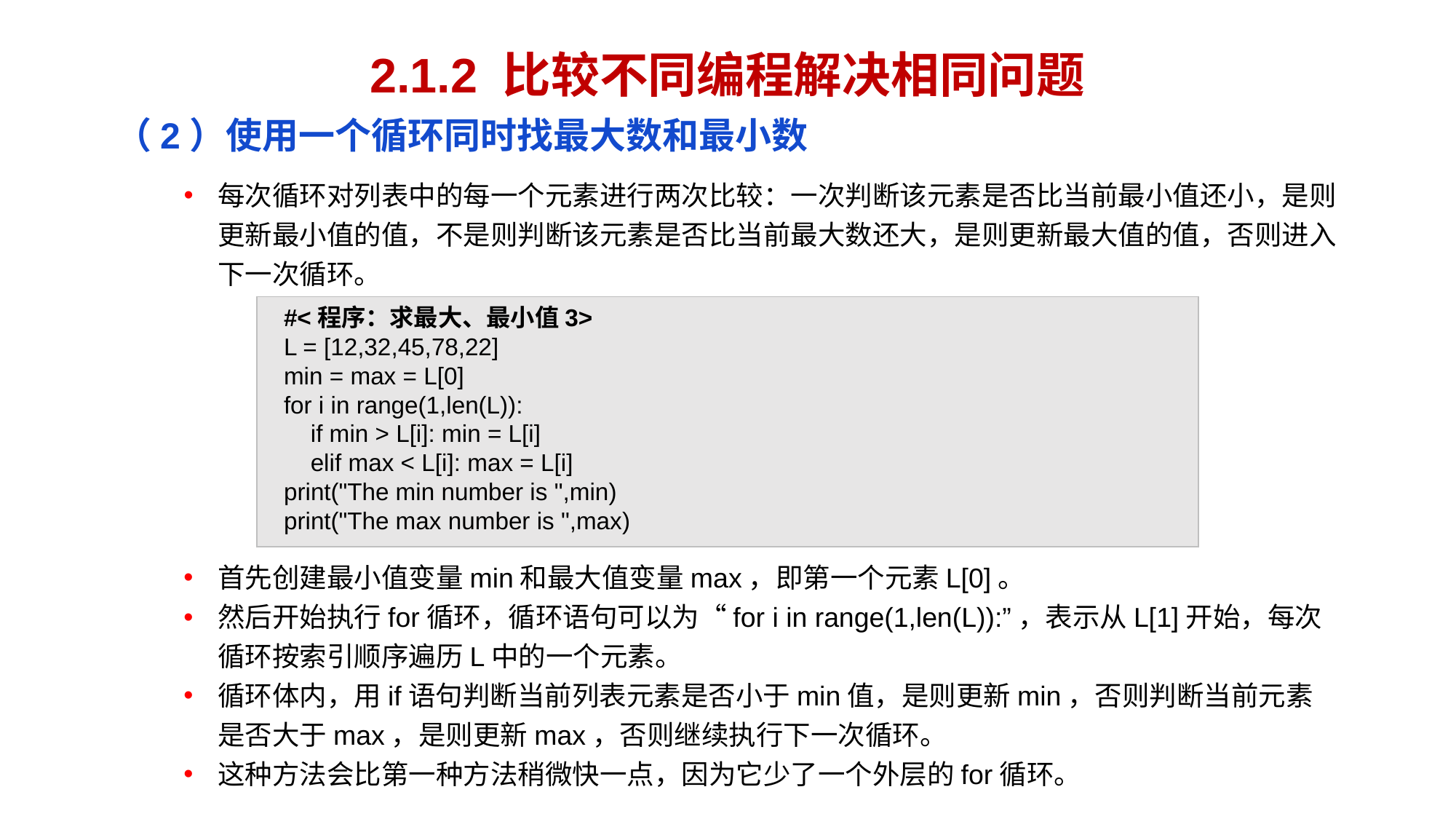

# 2.1.2 比较不同编程解决相同问题
（2）使用一个循环同时找最大数和最小数
每次循环对列表中的每一个元素进行两次比较：一次判断该元素是否比当前最小值还小，是则更新最小值的值，不是则判断该元素是否比当前最大数还大，是则更新最大值的值，否则进入下一次循环。
#<程序：求最大、最小值3>
L = [12,32,45,78,22]
min = max = L[0]
for i in range(1,len(L)):
    if min > L[i]: min = L[i]
    elif max < L[i]: max = L[i]
print("The min number is ",min)
print("The max number is ",max)

首先创建最小值变量min和最大值变量max，即第一个元素L[0]。
然后开始执行for循环，循环语句可以为“for i in range(1,len(L)):”，表示从L[1]开始，每次循环按索引顺序遍历L中的一个元素。
循环体内，用if语句判断当前列表元素是否小于min值，是则更新min，否则判断当前元素是否大于max，是则更新max，否则继续执行下一次循环。
这种方法会比第一种方法稍微快一点，因为它少了一个外层的for循环。